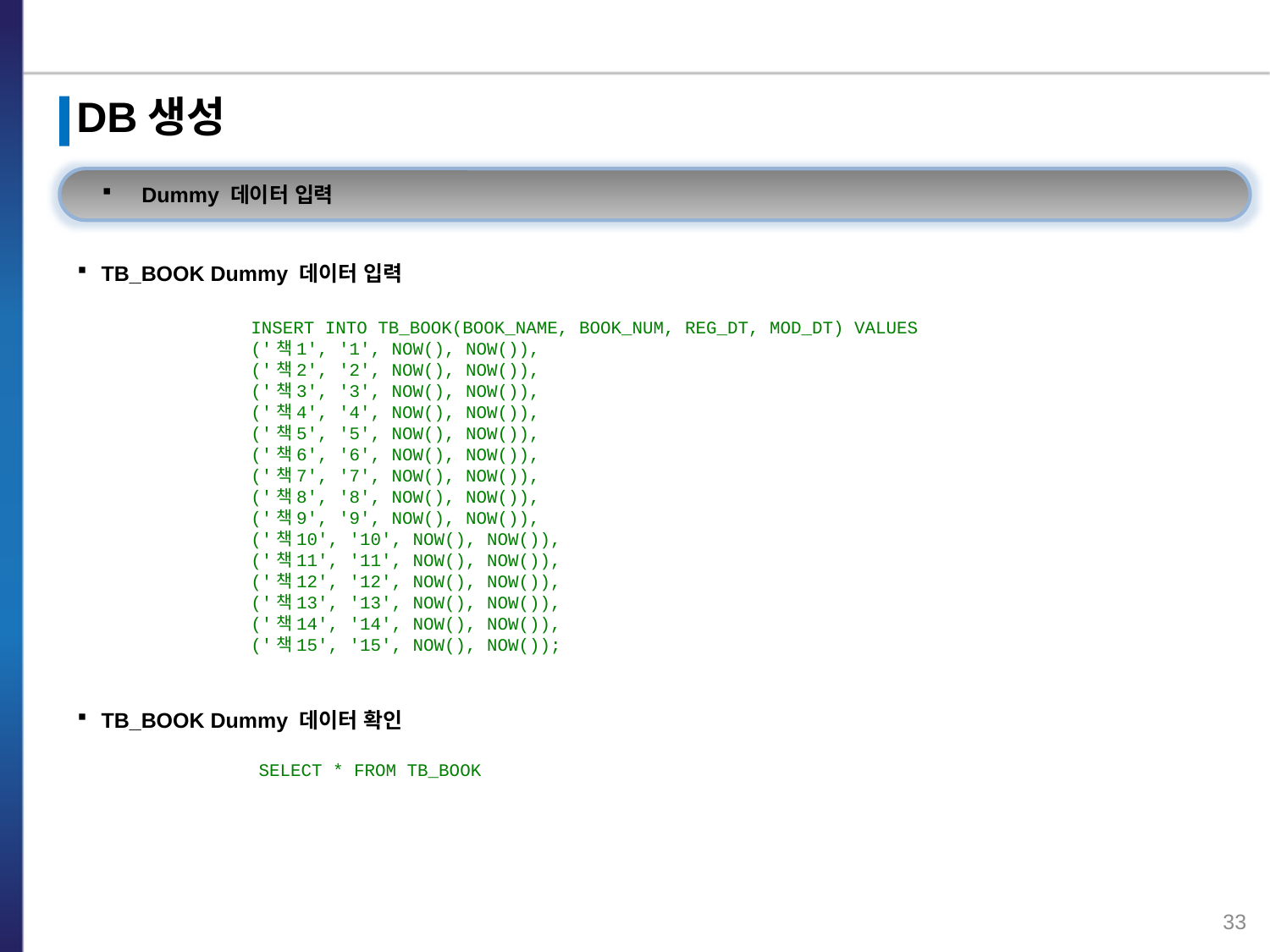

DB생성

Dummy 데이터 입력
TB_BOOK Dummy 데이터 입력
INSERT INTO TB_BOOK(BOOK_NAME, BOOK_NUM, REG_DT, MOD_DT) VALUES
('책1', '1', NOW(), NOW()),
('책2', '2', NOW(), NOW()),
('책3', '3', NOW(), NOW()),
('책4', '4', NOW(), NOW()),
('책5', '5', NOW(), NOW()),
('책6', '6', NOW(), NOW()),
('책7', '7', NOW(), NOW()),
('책8', '8', NOW(), NOW()),
('책9', '9', NOW(), NOW()),
('책10', '10', NOW(), NOW()),
('책11', '11', NOW(), NOW()),
('책12', '12', NOW(), NOW()),
('책13', '13', NOW(), NOW()),
('책14', '14', NOW(), NOW()),
('책15', '15', NOW(), NOW());
TB_BOOK Dummy 데이터 확인
SELECT * FROM TB_BOOK
33